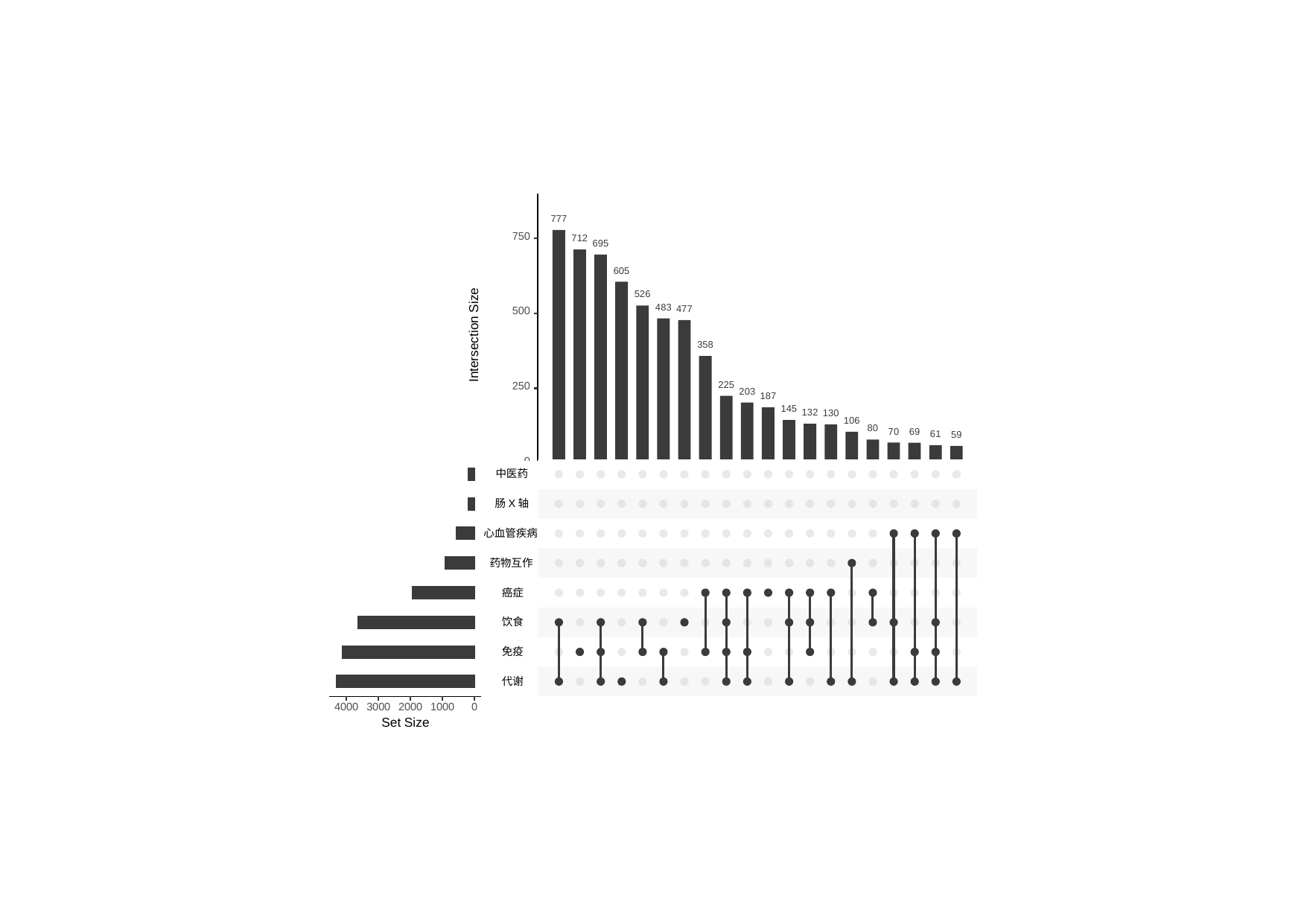

777

750
712

695

605

526
483

477
500

Intersection Size
358

225
250

203
187

145

132
130
106

80

70
69
61

59

0

    中医药

    肠X轴

  心血管疾病

   药物互作

     癌症

     饮食

     免疫

     代谢

3000
4000
2000
1000
0
Set Size